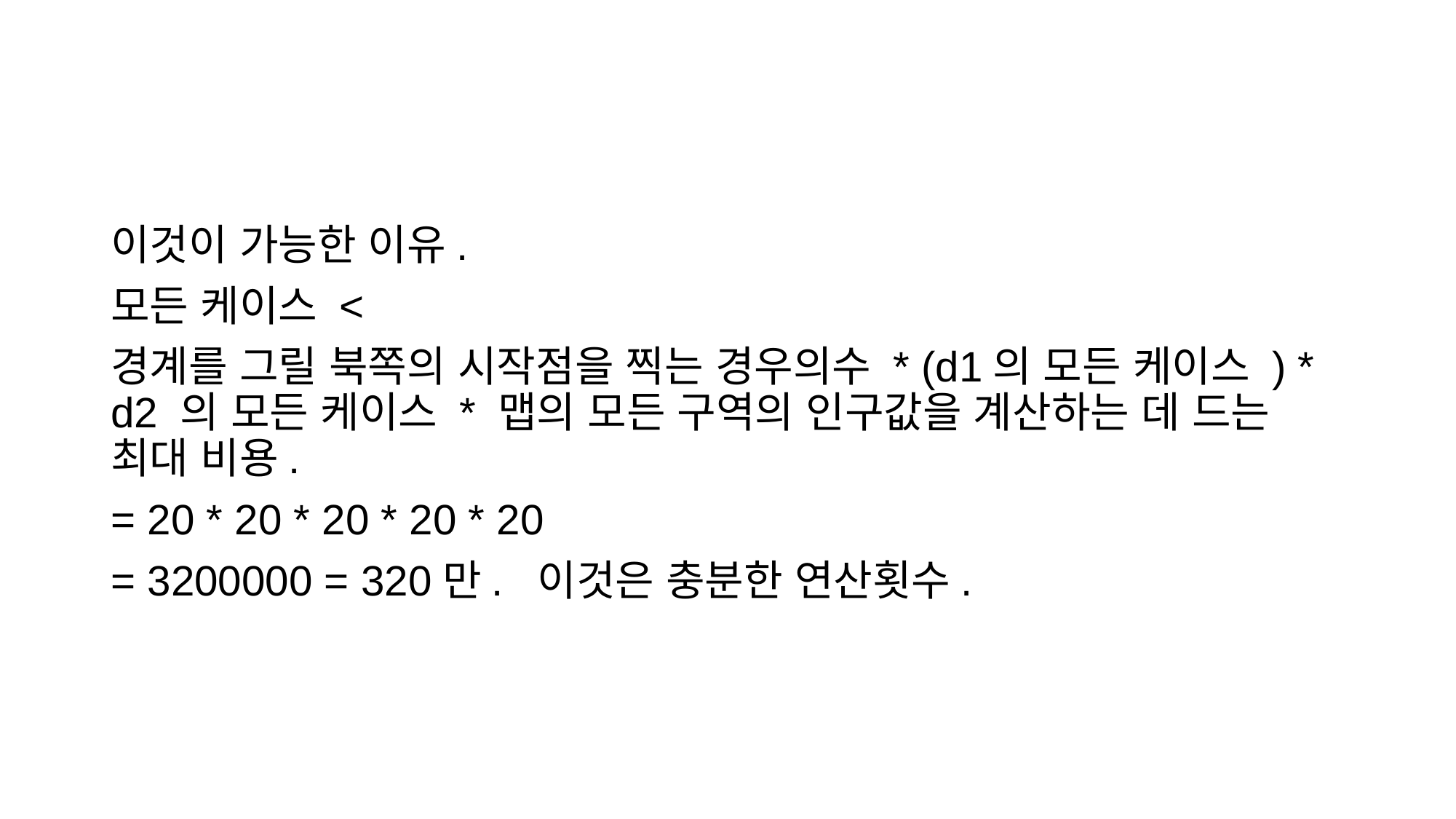

#
이것이 가능한 이유.
모든 케이스 <
경계를 그릴 북쪽의 시작점을 찍는 경우의수 * (d1의 모든 케이스 ) * d2 의 모든 케이스 * 맵의 모든 구역의 인구값을 계산하는 데 드는 최대 비용.
= 20 * 20 * 20 * 20 * 20
= 3200000 = 320만.  이것은 충분한 연산횟수.